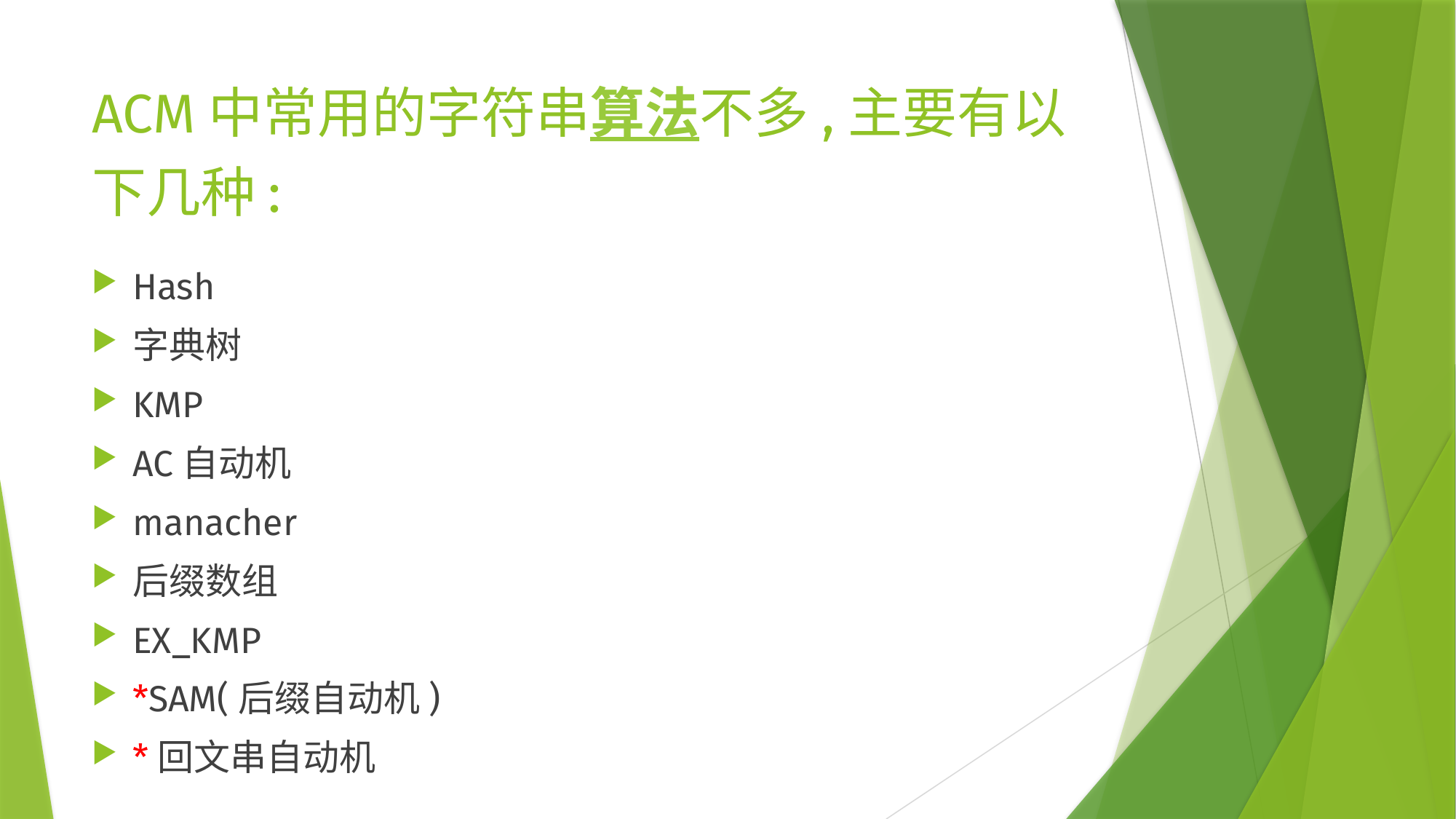

# ACM中常用的字符串算法不多,主要有以下几种:
Hash
字典树
KMP
AC自动机
manacher
后缀数组
EX_KMP
*SAM(后缀自动机)
*回文串自动机